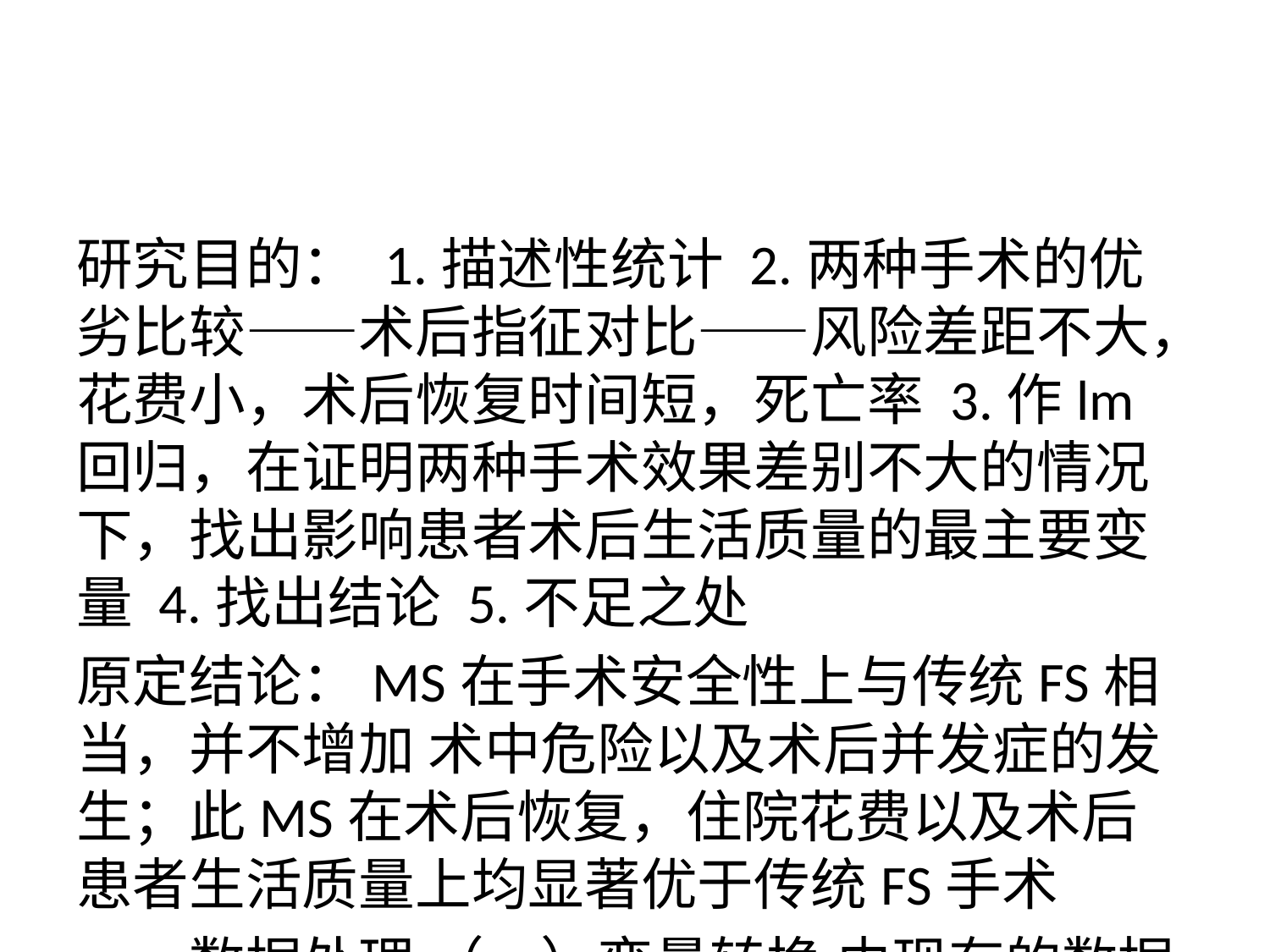

研究目的： 1.描述性统计 2.两种手术的优劣比较——术后指征对比——风险差距不大，花费小，术后恢复时间短，死亡率 3.作lm回归，在证明两种手术效果差别不大的情况下，找出影响患者术后生活质量的最主要变量 4.找出结论 5.不足之处
原定结论：MS在手术安全性上与传统FS相当，并不增加 术中危险以及术后并发症的发生；此MS在术后恢复，住院花费以及术后患者生活质量上均显著优于传统FS手术
一、数据处理 （一）变量转换 由现有的数据我们看到，其中包含了五列日期，分别是出生日期，接受调查时间，手术时间，出院时间和死亡时间。
（1）由于随访时间仅为术后一年，因此绝大部分患者在随访时间处于生存状态，又因为死亡的患者中，死亡原因多样化，难以具体分析是否与手术有关，因此我们暂时不考虑死亡时间，将死亡时间与死亡原因两列删除。 （2）随后，由出生时间和手术时间我们可以求出患者在手术时的年龄，由手术时间和出院时间我们可以求出术后患者的恢复时间，分别建立两个新的变量，年龄（单位：年），恢复时间（单位：天）。
#由出生日期和接受手术日期求出做手术时年龄
data = mutate(data, age=year(as.period(interval(data$Born, data$Surgery),'year')))#数据中用赋值来增加一列年龄
age <- year(as.period(interval(data$Born, data$Surgery),'year'))
#由出院时间和接受手术日期求出术后恢复时间
data = mutate(data, recovery_time=day(as.period(interval(data$Surgery, data$Discharge),'day')))#数据中用赋值来增加一列术后恢复时间
recovery_time <- day(as.period(interval(trialdata$Surgery, trialdata$Discharge),'day'))
data <- data[ , !names(data) %in% c("DeathDate","CauseOfDeath")] #选择除了这两个变量以外的所有变量，生成新数据框
data <- data[ , !names(data) %in% c("Born","Surgery","Consented","Discharge")]
#生成两个新变量后删除四个原有变量，让数据更简洁
（二）变量缺失检查 检查缺失值
#所有缺失值的个数
sum(is.na(data))
## [1] 54
#所有缺失值占的比例
mean(is.na(data))
## [1] 0.002854123
#以行为单位，不完整样本的个数
sum(!complete.cases(data))
## [1] 27
#不完整样本的比例
mean(!complete.cases(data))
## [1] 0.02854123
列表显示缺失值
md.pattern(data)